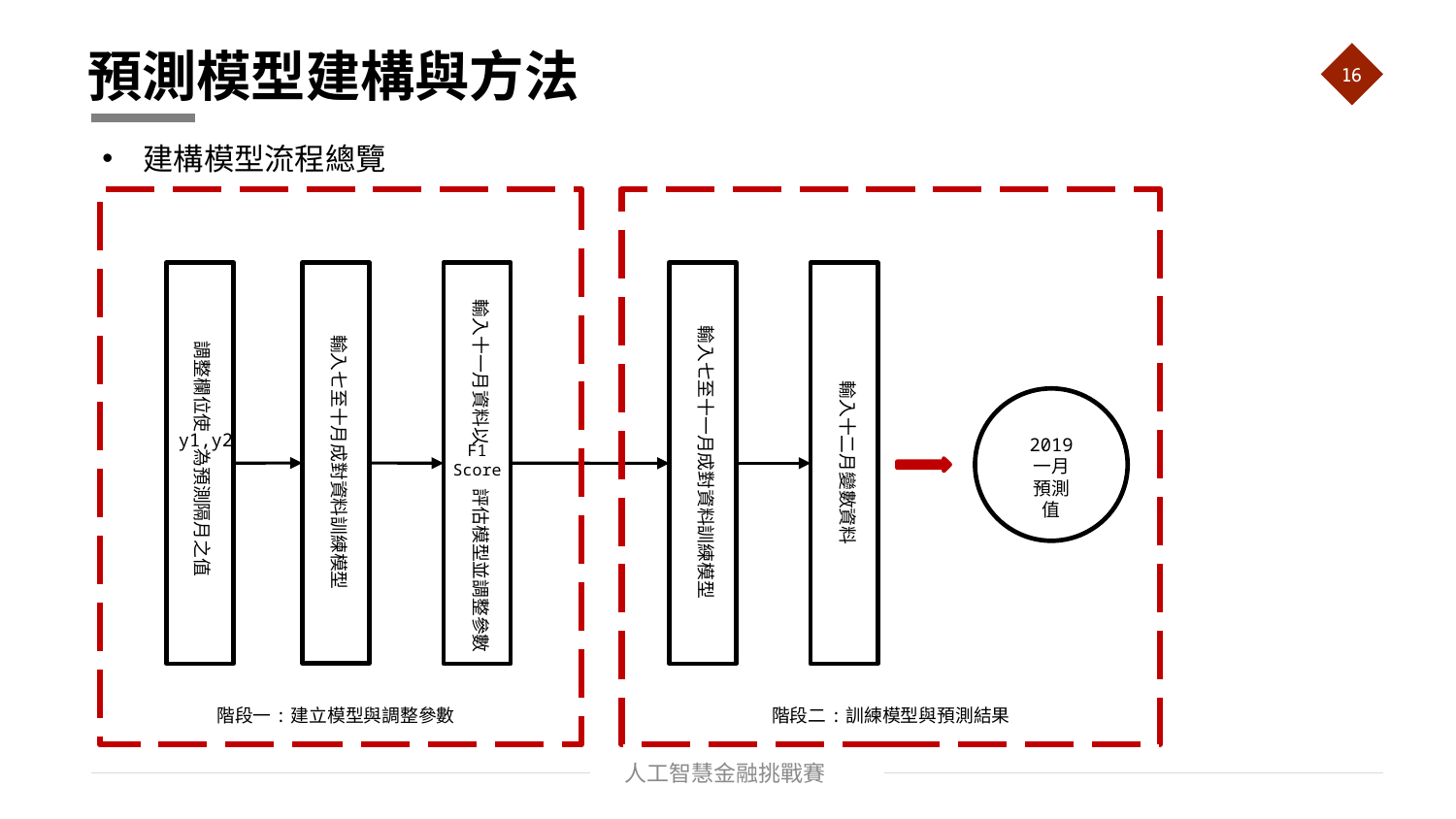

# 預測模型建構與方法
16
建構模型流程總覽

階段一:建立模型與調整參數

調整欄位使    為預測隔月之值

y1,y2
輸入十二月變數資料
輸入七至十月成對資料訓練模型
輸入七至十一月成對資料訓練模型

2019
一月
預測值
F1
Score
評估模型並調整參數
階段二:訓練模型與預測結果
輸入十一月資料以
人工智慧金融挑戰賽